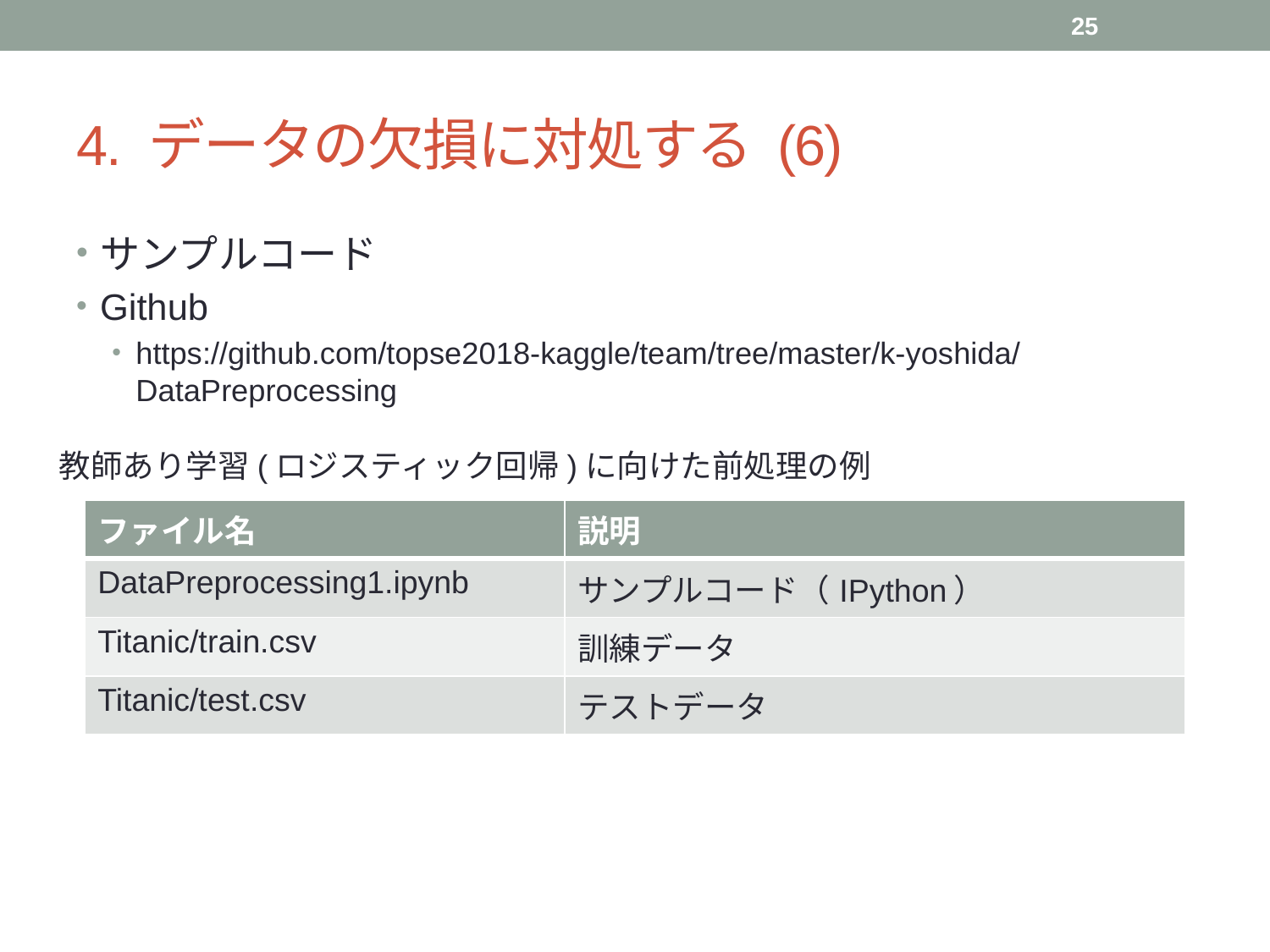

25
# 4. データの欠損に対処する (6)
サンプルコード
Github
https://github.com/topse2018-kaggle/team/tree/master/k-yoshida/DataPreprocessing
教師あり学習(ロジスティック回帰)に向けた前処理の例
| ファイル名 | 説明 |
| --- | --- |
| DataPreprocessing1.ipynb | サンプルコード（IPython） |
| Titanic/train.csv | 訓練データ |
| Titanic/test.csv | テストデータ |